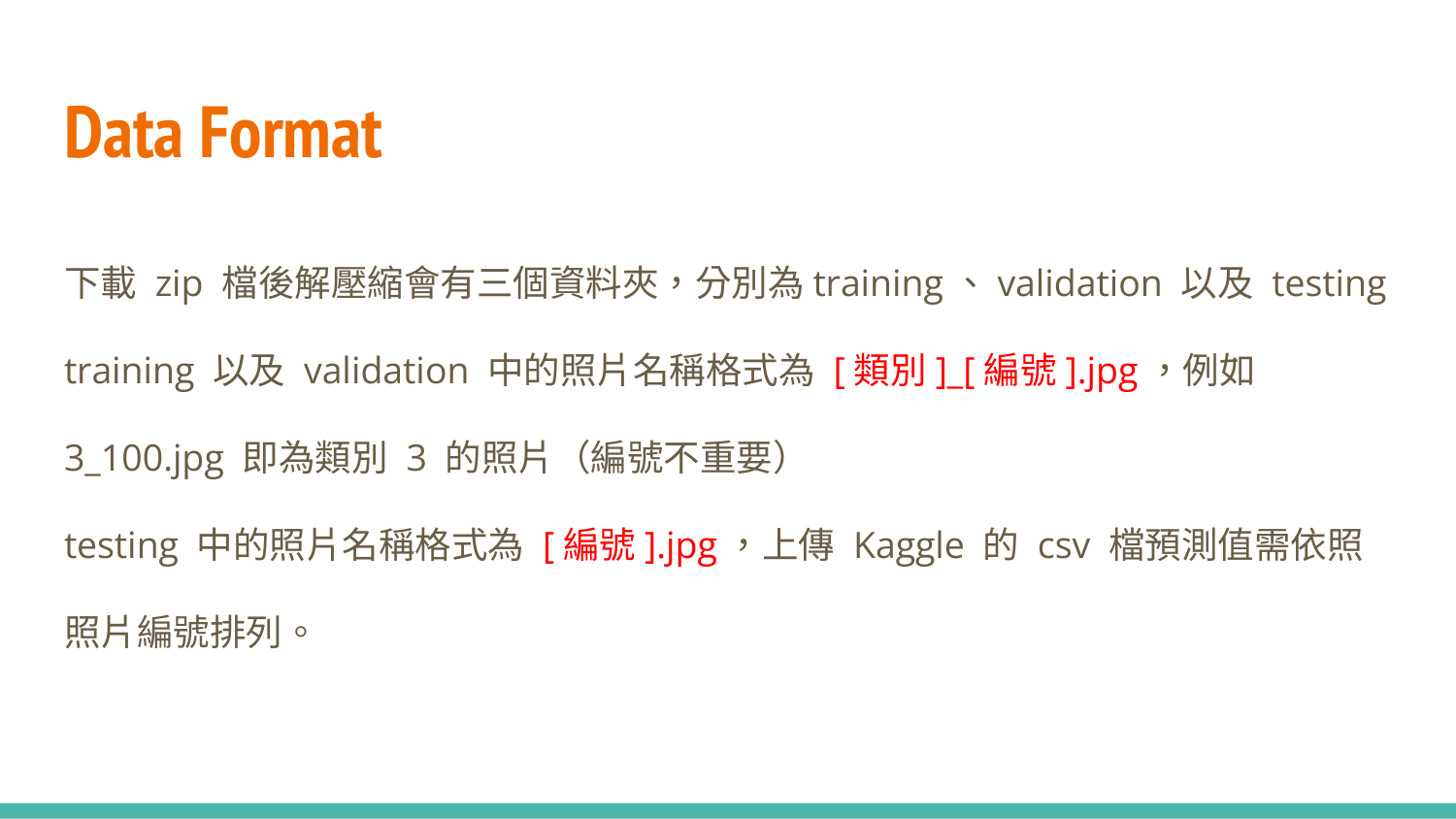

# Data Format

下載 zip 檔後解壓縮會有三個資料夾，分別為training、validation 以及 testing
training 以及 validation 中的照片名稱格式為 [類別]_[編號].jpg，例如 3_100.jpg 即為類別 3 的照片（編號不重要）
testing 中的照片名稱格式為 [編號].jpg，上傳 Kaggle 的 csv 檔預測值需依照照片編號排列。